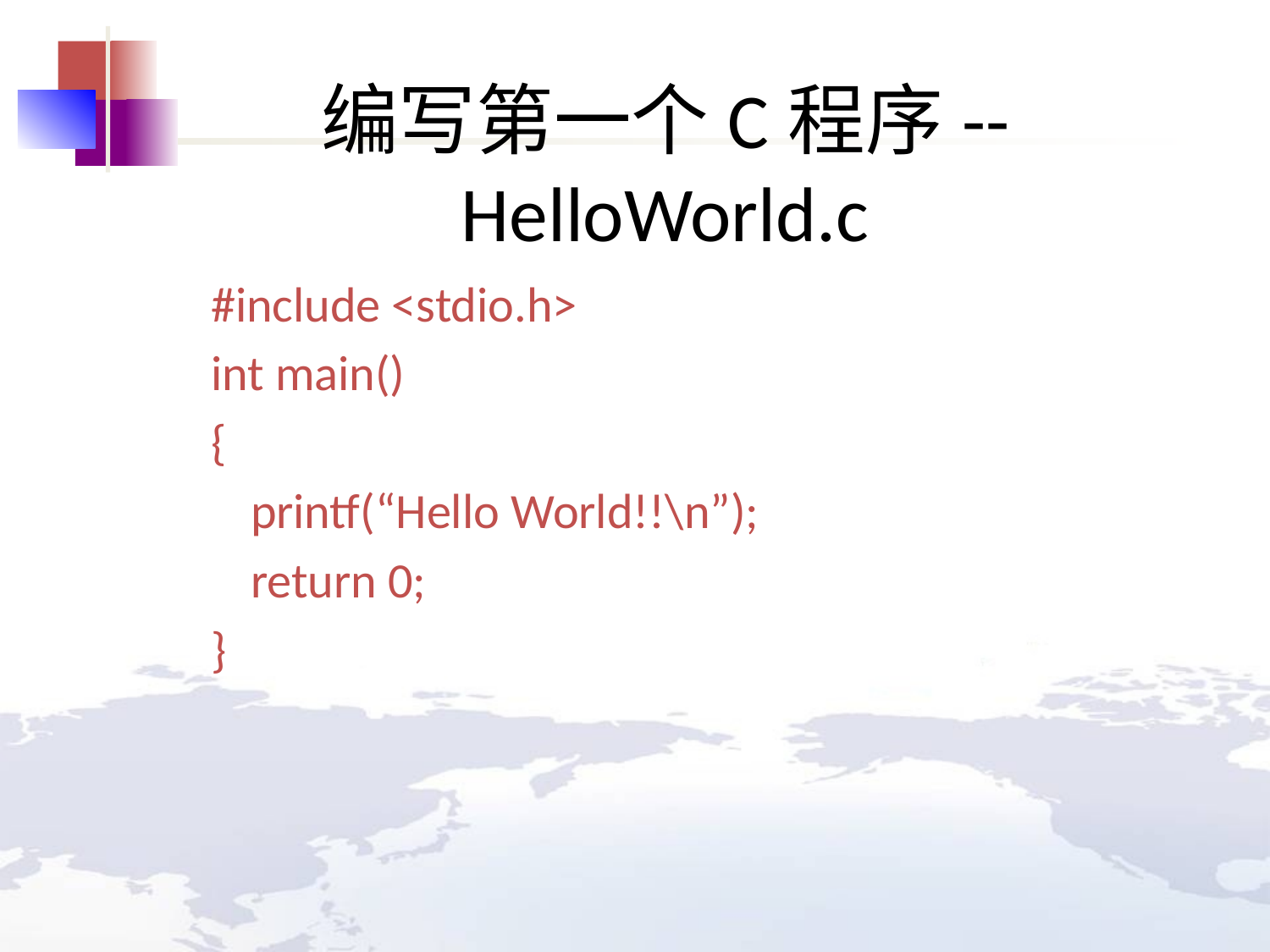

# 编写第一个C程序-- HelloWorld.c
#include <stdio.h>
int main()
{
	printf(“Hello World!!\n”);
	return 0;
}